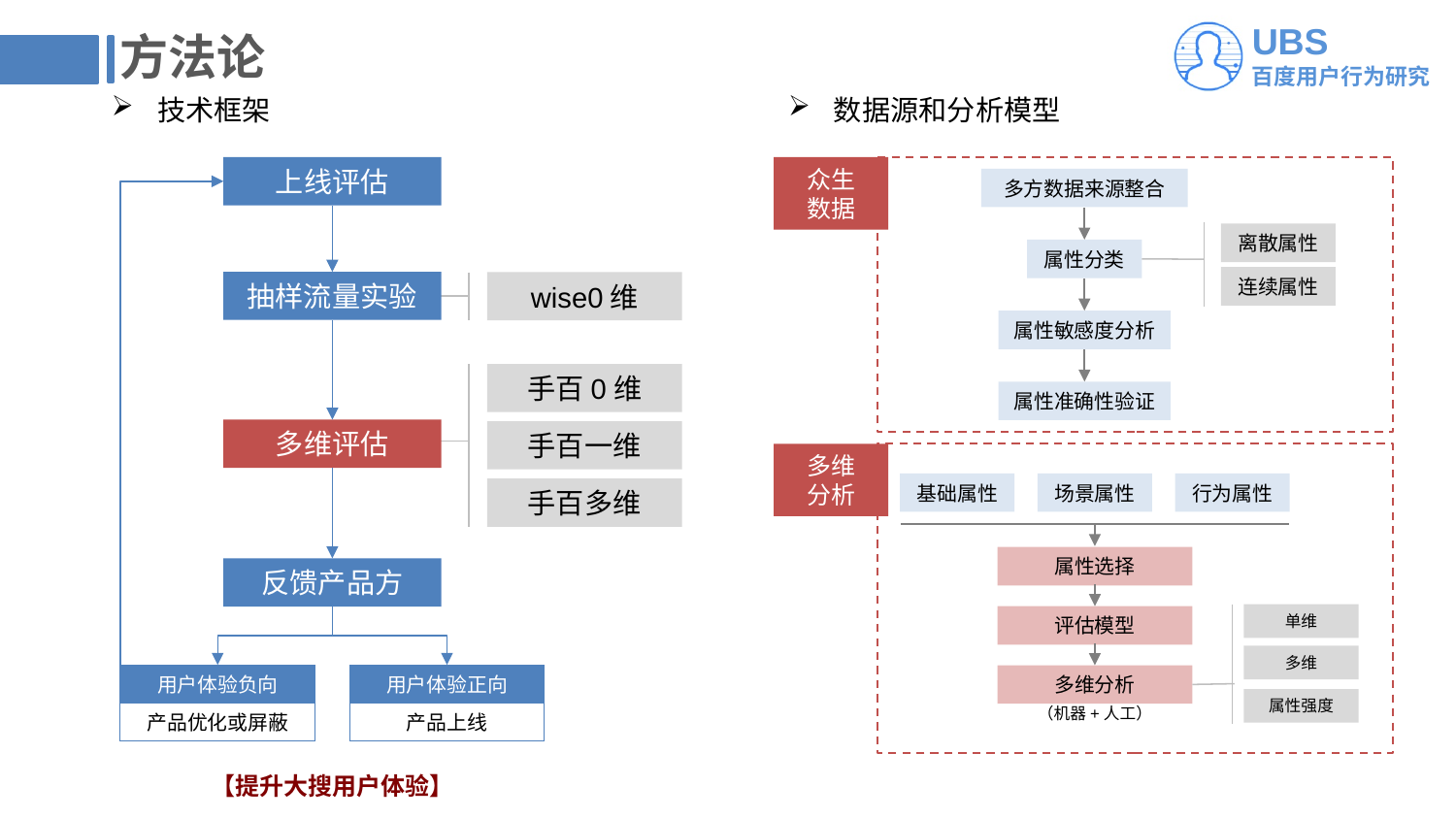

# 方法论

技术框架
数据源和分析模型
众生
数据

上线评估
多方数据来源整合
离散属性
连续属性
属性分类
wise0维
抽样流量实验
属性敏感度分析
手百0维
手百一维
手百多维
属性准确性验证
多维评估
多维
分析

基础属性
场景属性
行为属性
属性选择
反馈产品方
单维
评估模型
多维
用户体验负向
产品优化或屏蔽
用户体验正向
产品上线
多维分析
属性强度
（机器+人工）
【提升大搜用户体验】